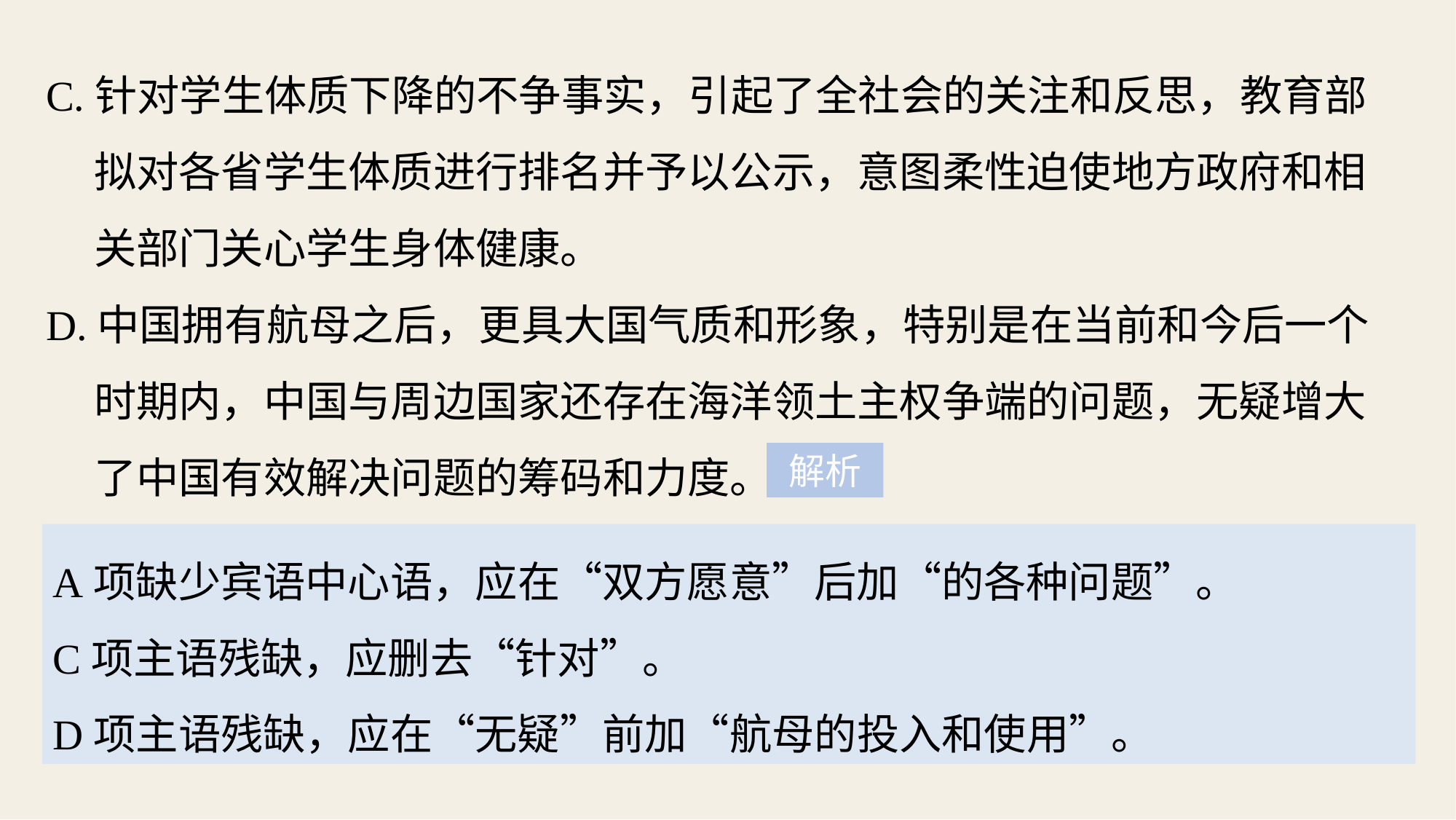

C.针对学生体质下降的不争事实，引起了全社会的关注和反思，教育部
    拟对各省学生体质进行排名并予以公示，意图柔性迫使地方政府和相
    关部门关心学生身体健康。
D.中国拥有航母之后，更具大国气质和形象，特别是在当前和今后一个
    时期内，中国与周边国家还存在海洋领土主权争端的问题，无疑增大
    了中国有效解决问题的筹码和力度。
解析
A项缺少宾语中心语，应在“双方愿意”后加“的各种问题”。
C项主语残缺，应删去“针对”。
D项主语残缺，应在“无疑”前加“航母的投入和使用”。